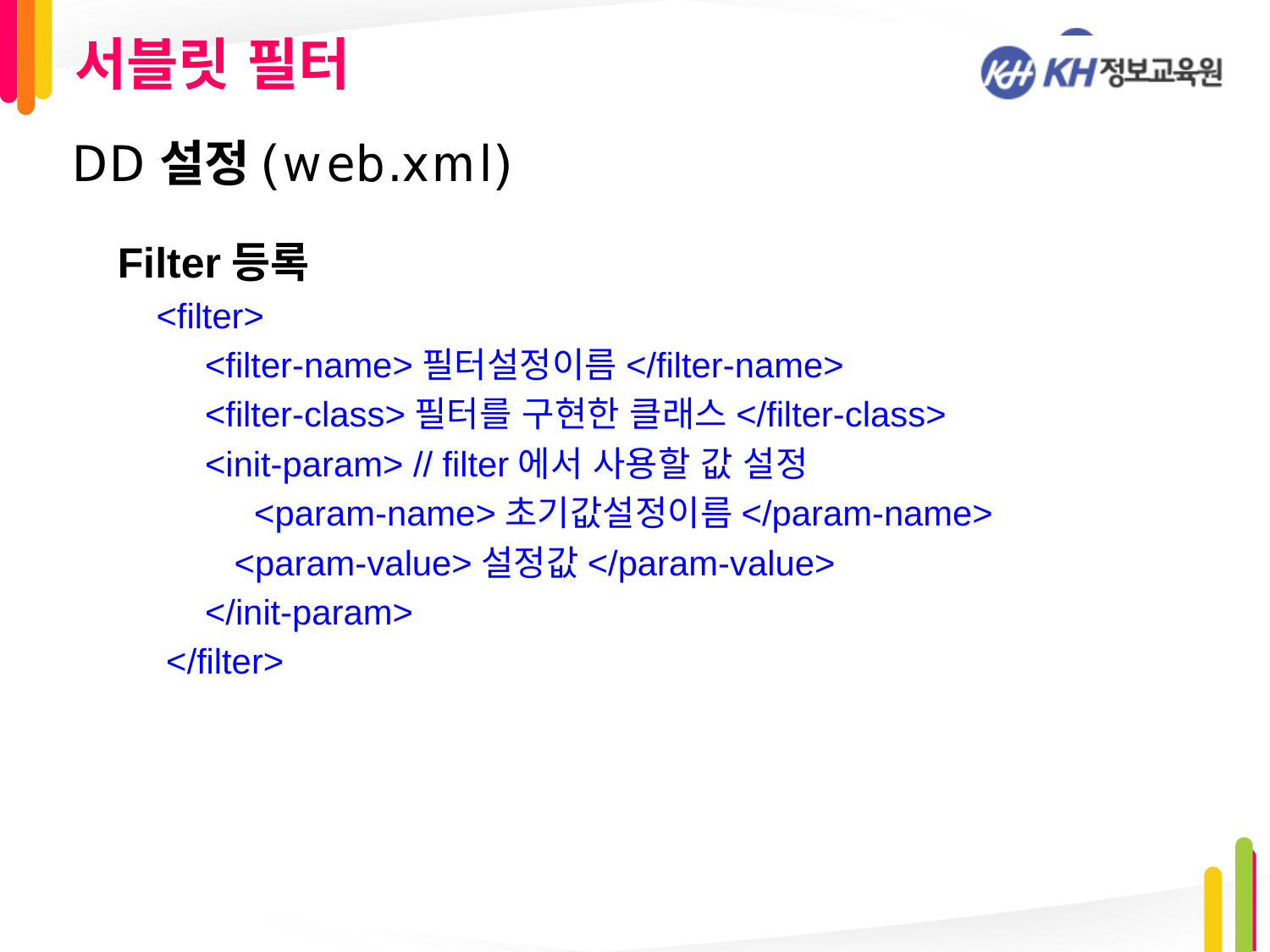

# 서블릿 필터
DD설정(web.xml)
Filter등록
    <filter>
         <filter-name>필터설정이름</filter-name>
         <filter-class>필터를 구현한 클래스</filter-class>
         <init-param> // filter에서 사용할 값 설정
	 <param-name>초기값설정이름</param-name>
            <param-value>설정값</param-value>
         </init-param>
     </filter>